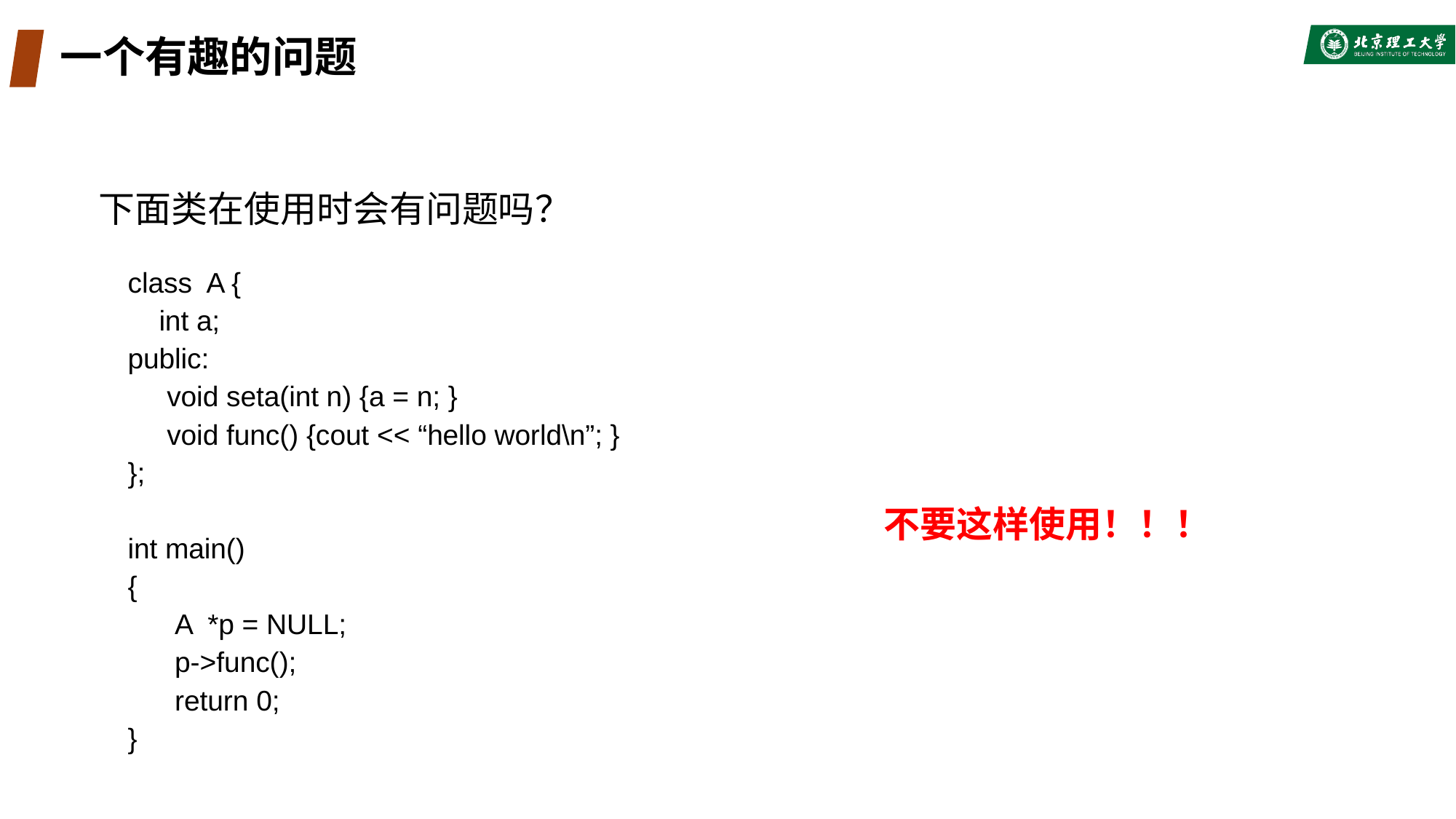

# 一个有趣的问题
下面类在使用时会有问题吗？
class  A {
    int a;
public:
     void seta(int n) {a = n; }
     void func() {cout << “hello world\n”; }
};

int main()
{
      A  *p = NULL;
      p->func();
      return 0;
}
不要这样使用！！！